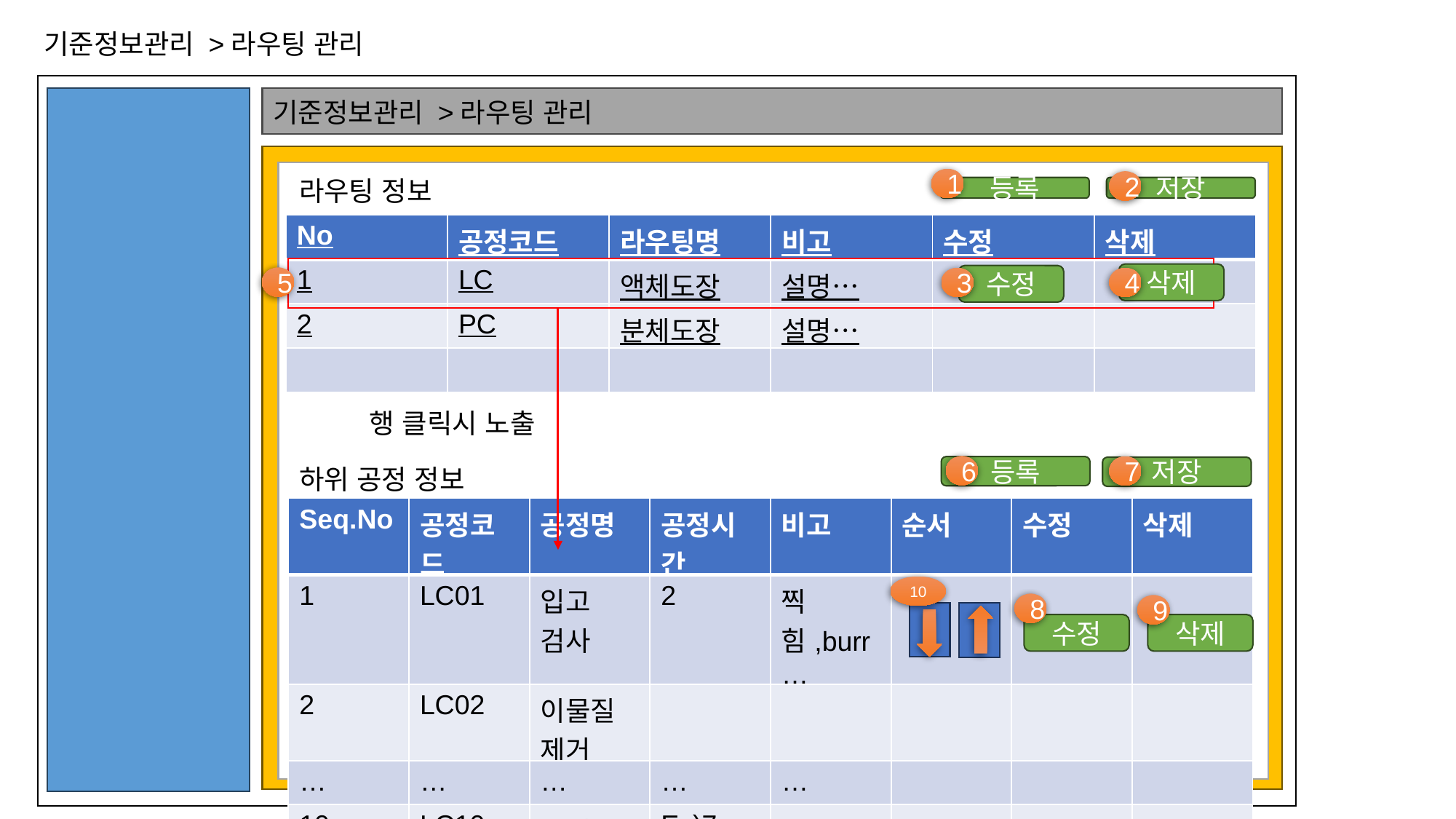

기준정보관리 >라우팅 관리

기준정보관리 >라우팅 관리
Content영역

라우팅 정보
1
2
등록
저장
| No | 공정코드 | 라우팅명 | 비고 | 수정 | 삭제 |
| --- | --- | --- | --- | --- | --- |
| 1 | LC | 액체도장 | 설명… |  |  |
| 2 | PC | 분체도장 | 설명… |  |  |
|  |  |  |  |  |  |

삭제
수정
5
3
4
행 클릭시 노출
6
7
등록
하위 공정 정보
저장
| Seq.No | 공정코드 | 공정명 | 공정시간 | 비고 | 순서 | 수정 | 삭제 |
| --- | --- | --- | --- | --- | --- | --- | --- |
| 1 | LC01 | 입고 검사 | 2 | 찍힘,burr… |  |  |  |
| 2 | LC02 | 이물질 제거 |  |  |  |  |  |
| … | … | … | … | … |  |  |  |
| 10 | LC10 | 분체도장 | Ex)7 |  |  |  |  |
10
8
9

수정
삭제